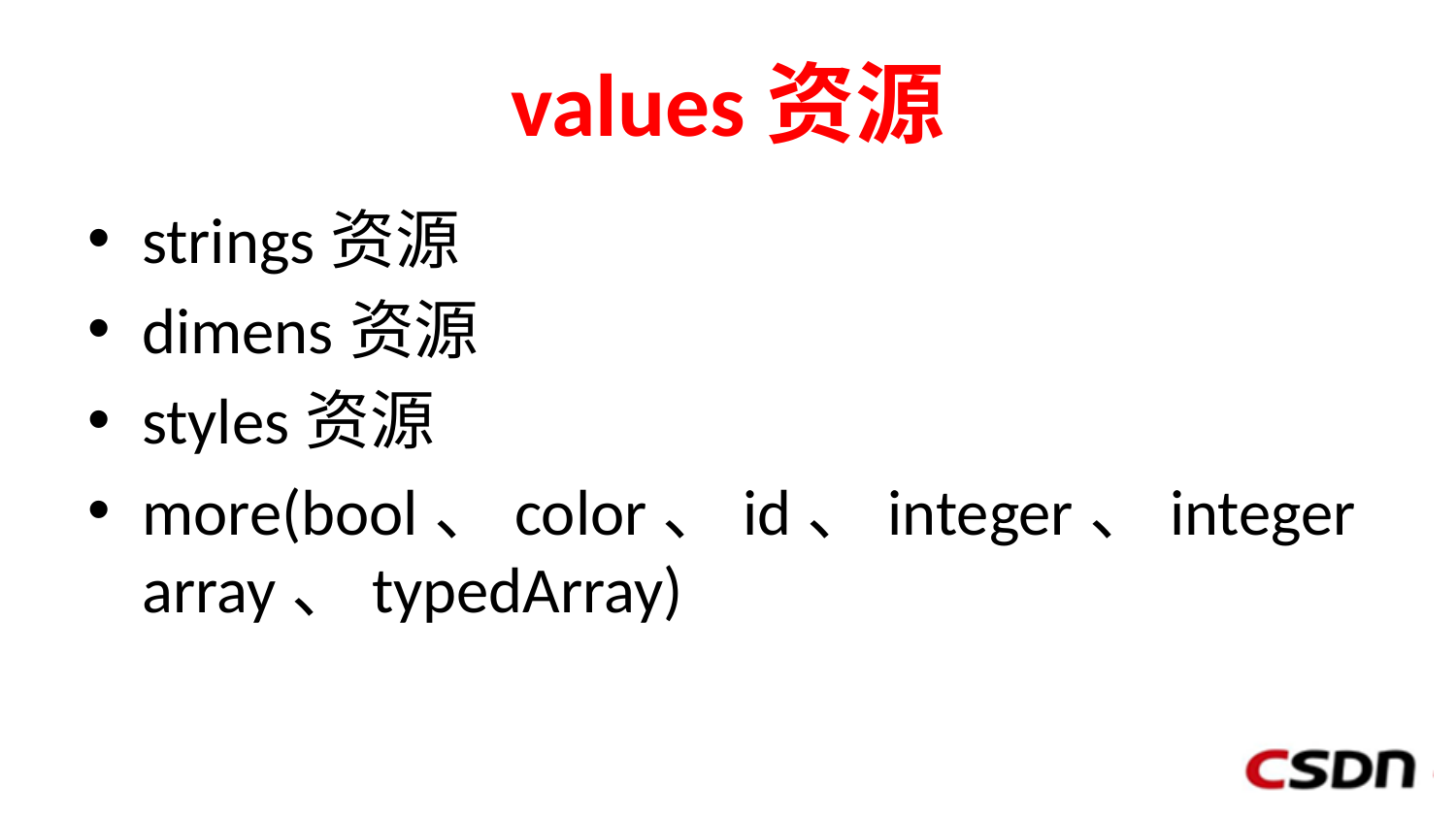

# values资源
strings资源
dimens资源
styles资源
more(bool、color、id、integer、integer array、typedArray)